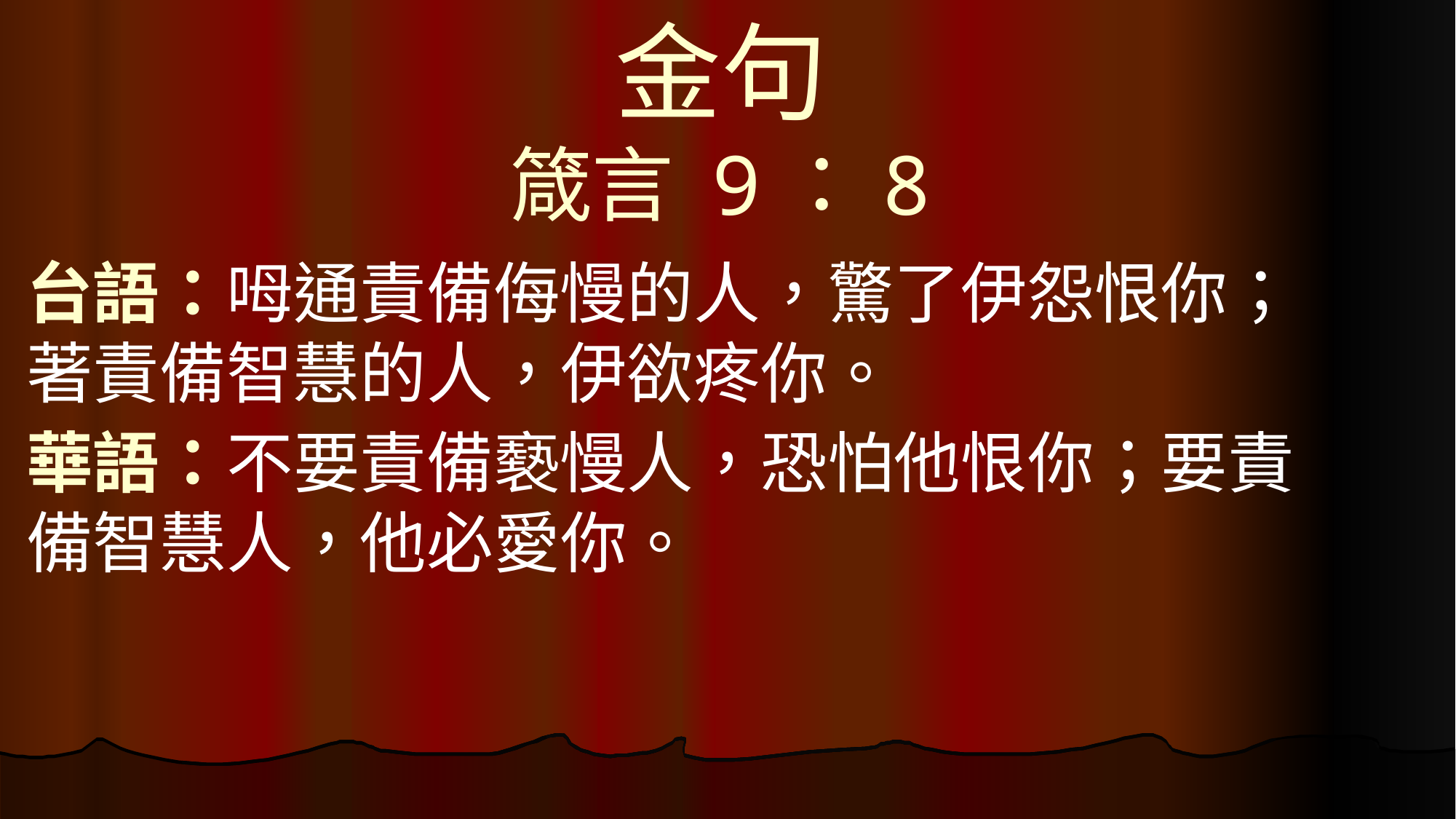

# 金句 箴言 9：8
台語：呣通責備侮慢的人，驚了伊怨恨你；著責備智慧的人，伊欲疼你。
華語：不要責備褻慢人，恐怕他恨你；要責備智慧人，他必愛你。